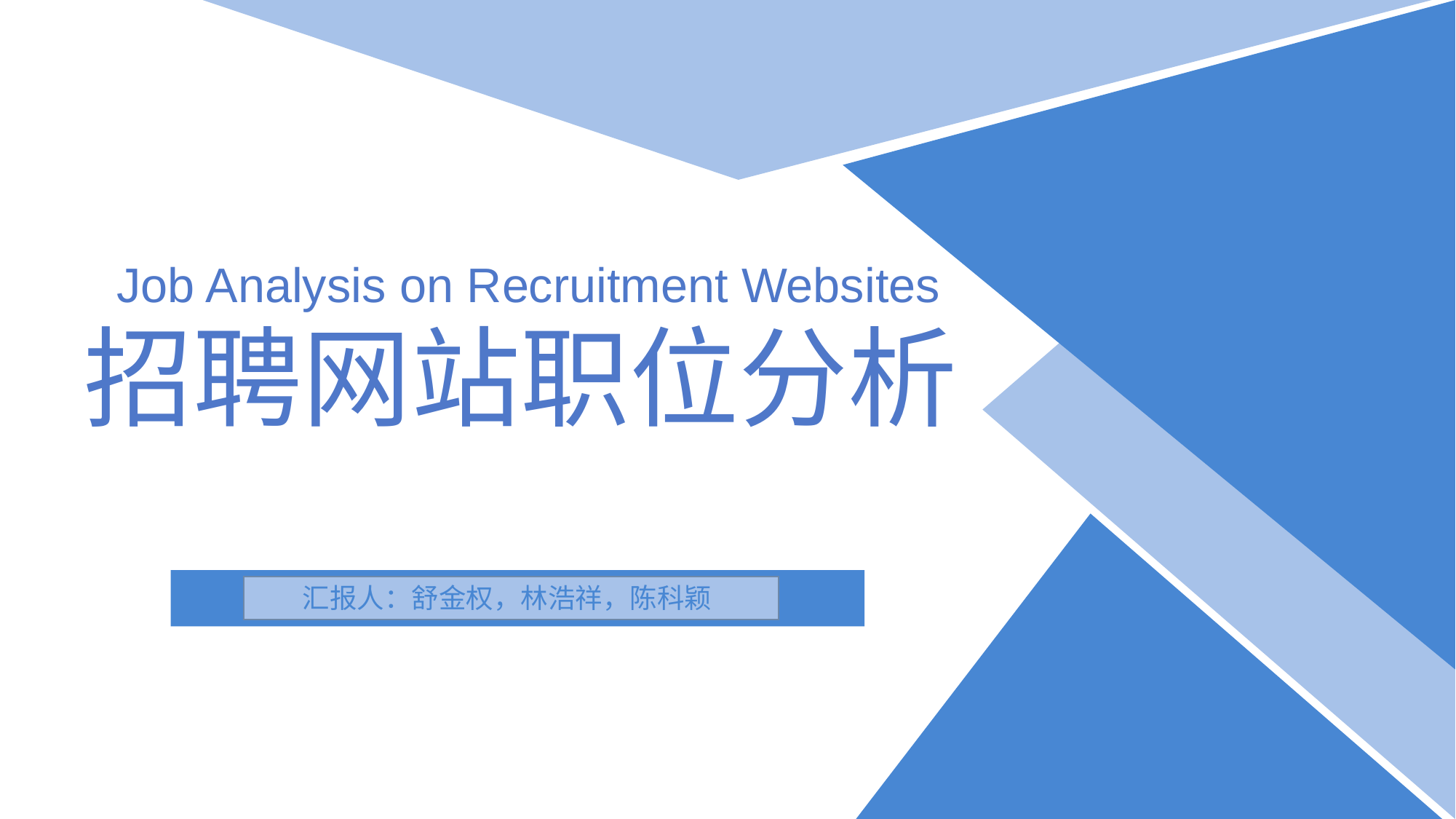

Job Analysis on Recruitment Websites
招聘网站职位分析

汇报人：舒金权，林浩祥，陈科颖